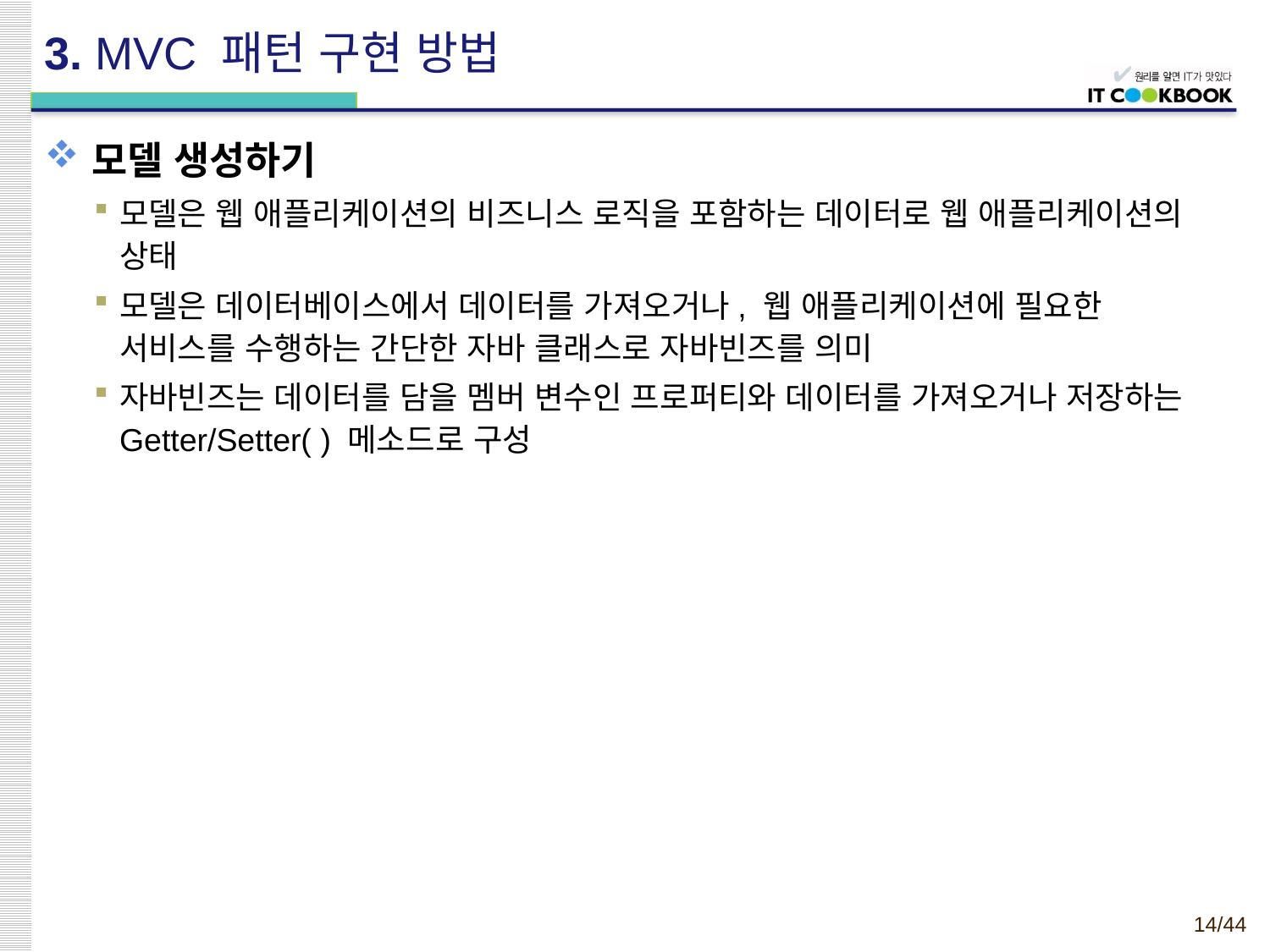

# 3. MVC 패턴 구현 방법
모델 생성하기
모델은 웹 애플리케이션의 비즈니스 로직을 포함하는 데이터로 웹 애플리케이션의 상태
모델은 데이터베이스에서 데이터를 가져오거나, 웹 애플리케이션에 필요한 서비스를 수행하는 간단한 자바 클래스로 자바빈즈를 의미
자바빈즈는 데이터를 담을 멤버 변수인 프로퍼티와 데이터를 가져오거나 저장하는 Getter/Setter( ) 메소드로 구성